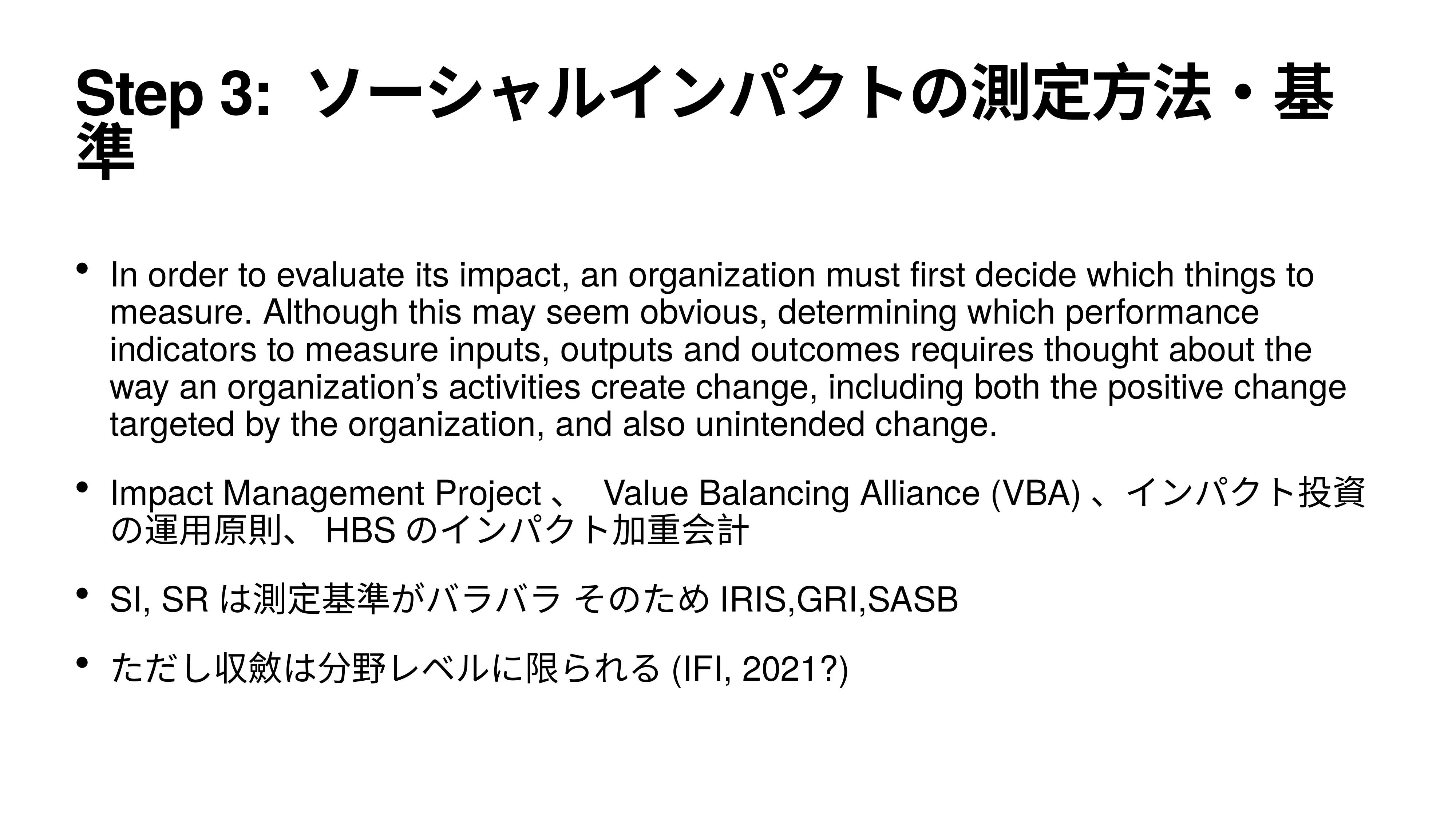

# Step 3: ソーシャルインパクトの測定方法・基準

In order to evaluate its impact, an organization must first decide which things to measure. Although this may seem obvious, determining which performance indicators to measure inputs, outputs and outcomes requires thought about the way an organization’s activities create change, including both the positive change targeted by the organization, and also unintended change.
Impact Management Project、 Value Balancing Alliance (VBA)、インパクト投資の運用原則、HBSのインパクト加重会計
SI, SRは測定基準がバラバラ そのためIRIS,GRI,SASB
ただし収斂は分野レベルに限られる(IFI, 2021?)